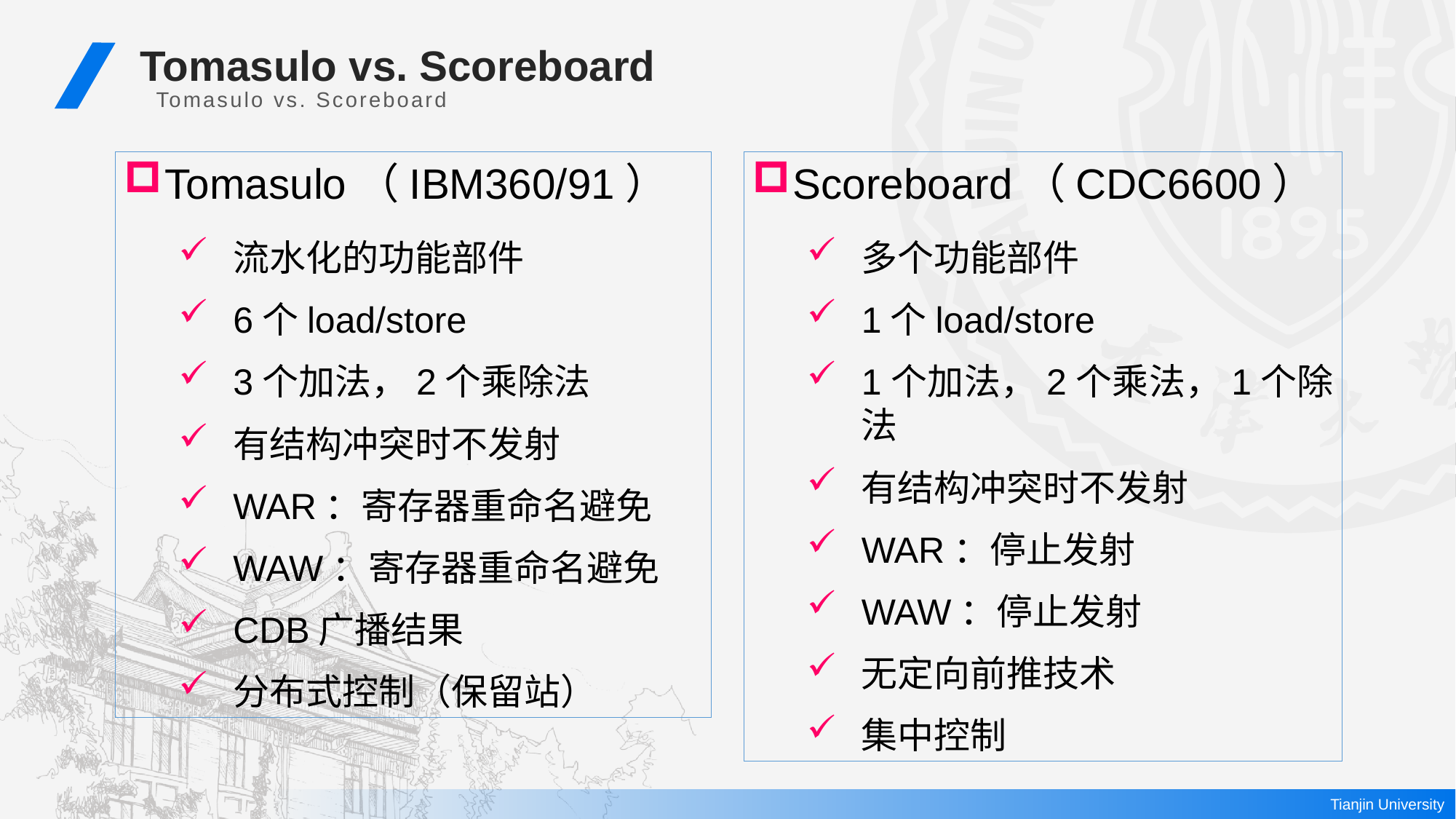

Tomasulo vs. Scoreboard
Tomasulo vs. Scoreboard
Tomasulo（IBM360/91）
流水化的功能部件
6个load/store
3个加法，2个乘除法
有结构冲突时不发射
WAR：寄存器重命名避免
WAW：寄存器重命名避免
CDB广播结果
分布式控制（保留站）
Scoreboard（CDC6600）
多个功能部件
1个load/store
1个加法，2个乘法，1个除法
有结构冲突时不发射
WAR：停止发射
WAW：停止发射
无定向前推技术
集中控制